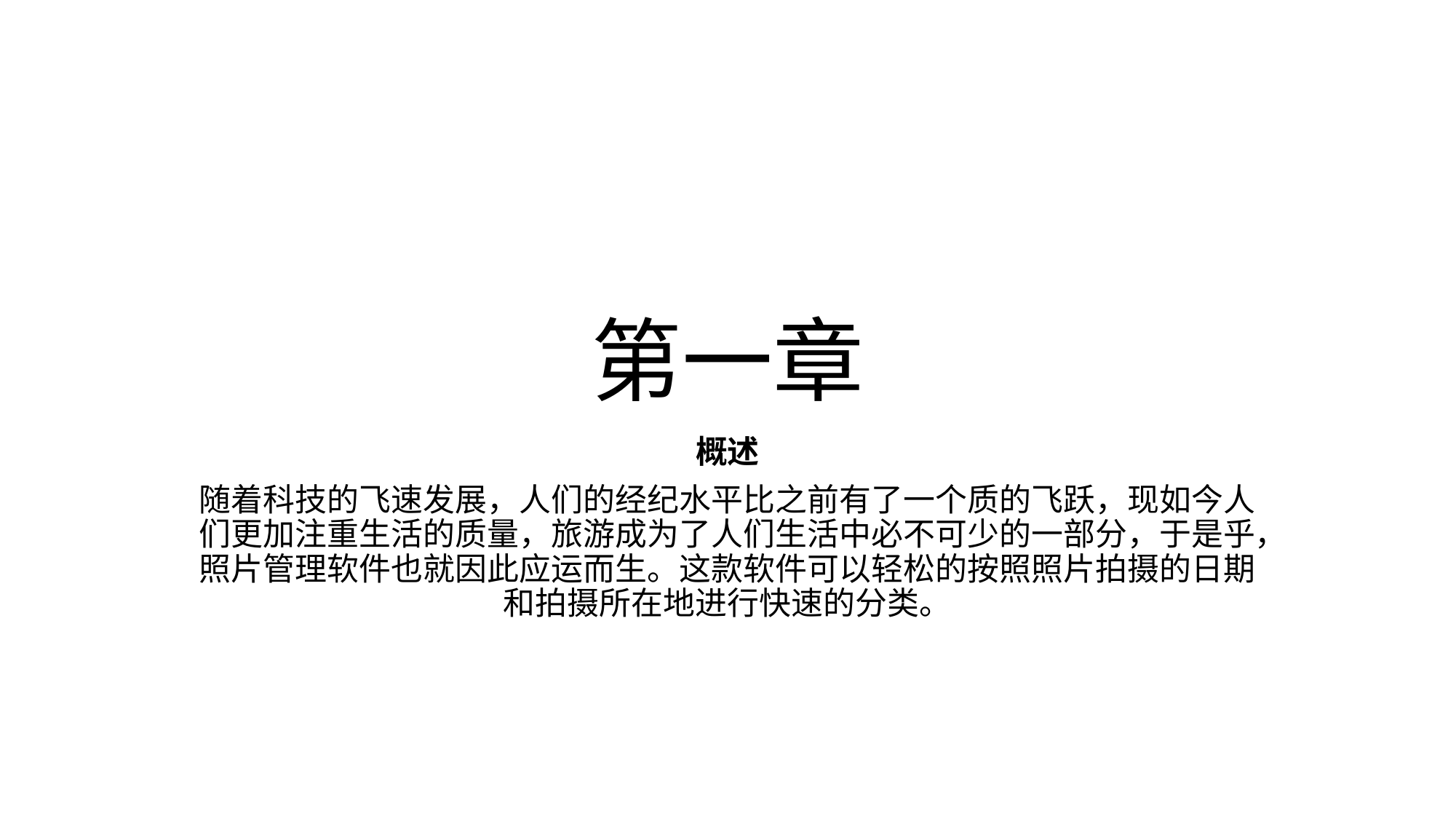

# 第一章
概述
随着科技的飞速发展，人们的经纪水平比之前有了一个质的飞跃，现如今人们更加注重生活的质量，旅游成为了人们生活中必不可少的一部分，于是乎，照片管理软件也就因此应运而生。这款软件可以轻松的按照照片拍摄的日期和拍摄所在地进行快速的分类。